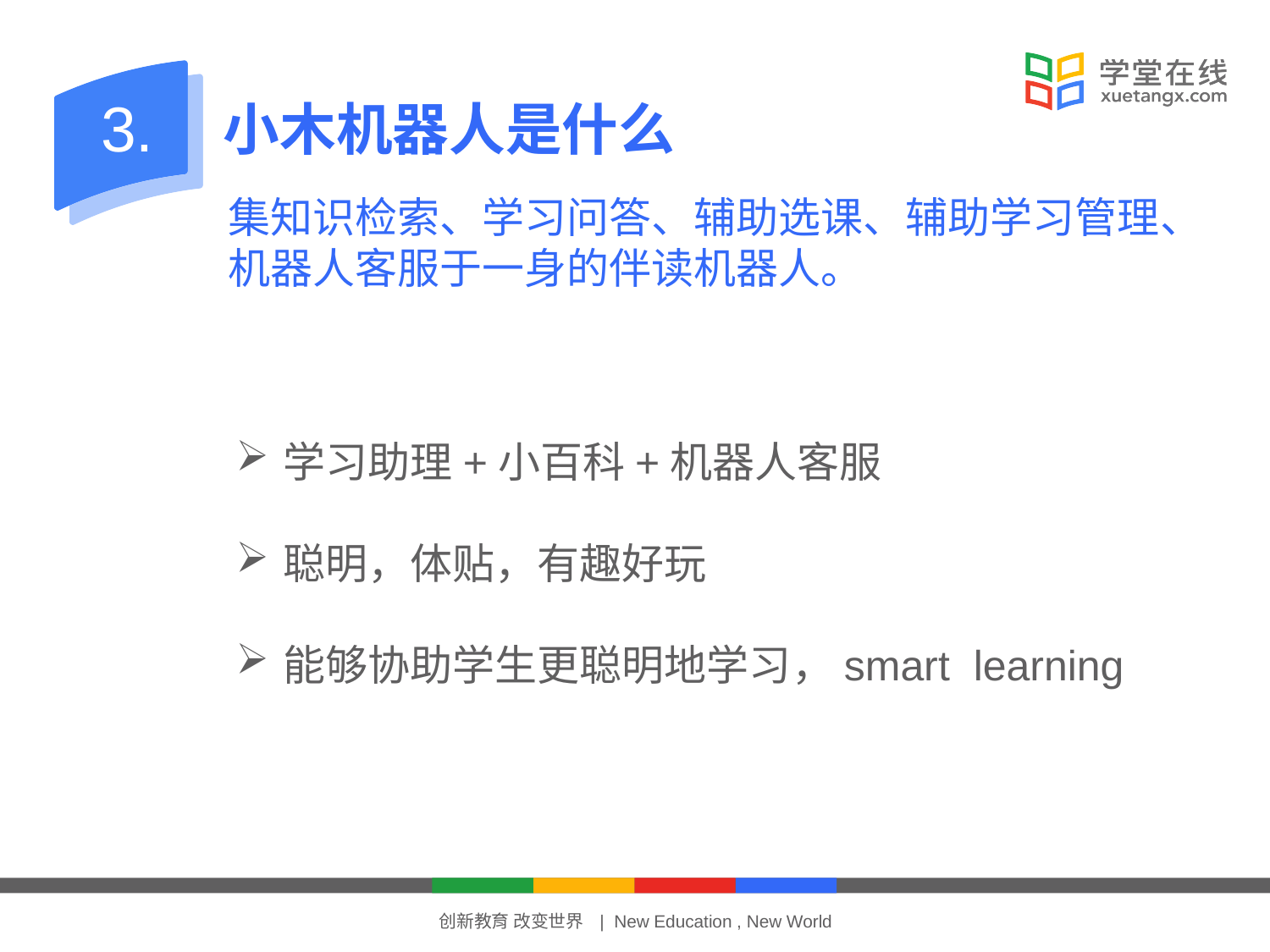

3.
小木机器人是什么
集知识检索、学习问答、辅助选课、辅助学习管理、
机器人客服于一身的伴读机器人。
学习助理+小百科+机器人客服
聪明，体贴，有趣好玩
能够协助学生更聪明地学习，smart  learning